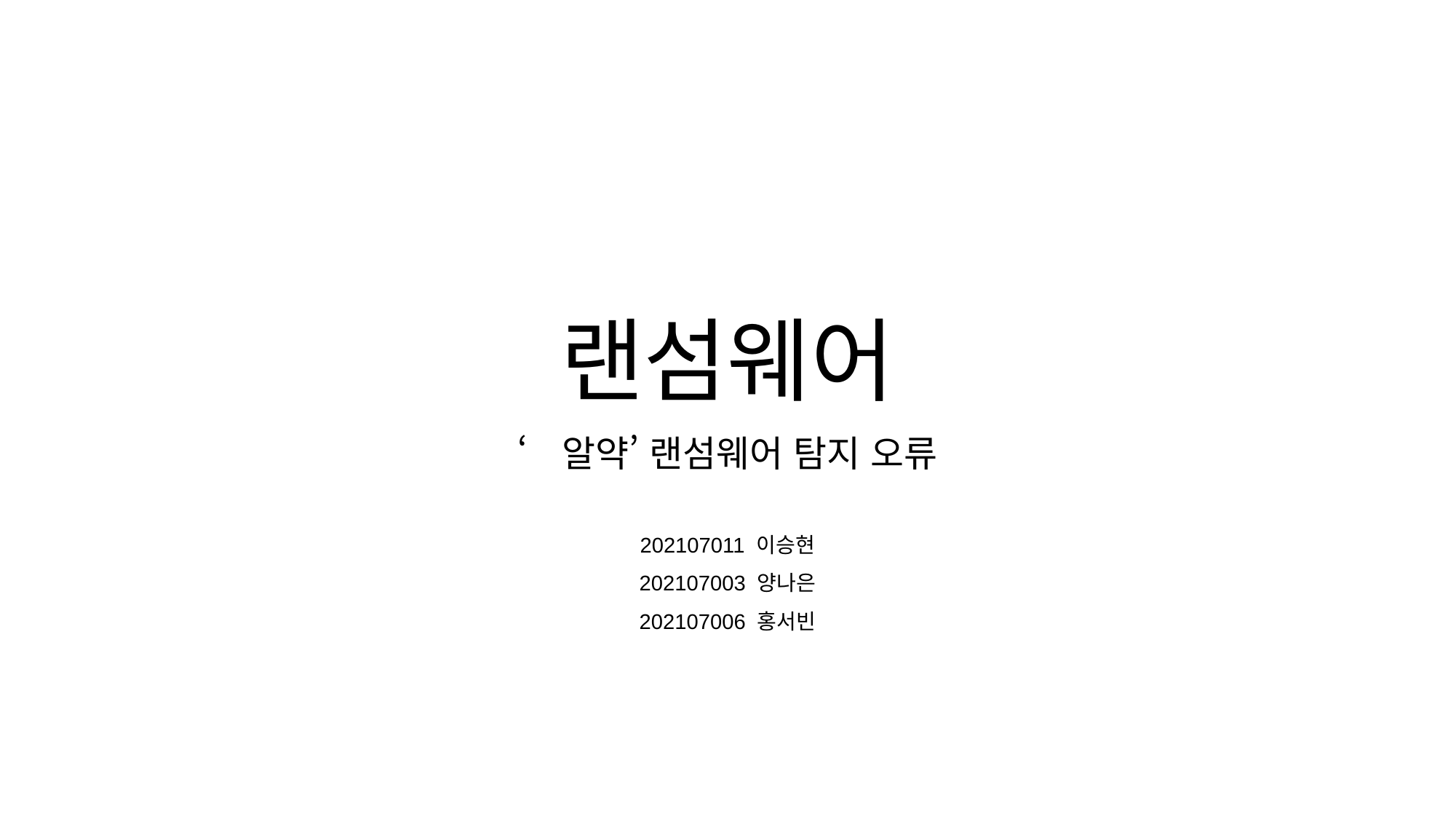

# 랜섬웨어
‘알약’ 랜섬웨어 탐지 오류
202107011 이승현
202107003 양나은
202107006 홍서빈